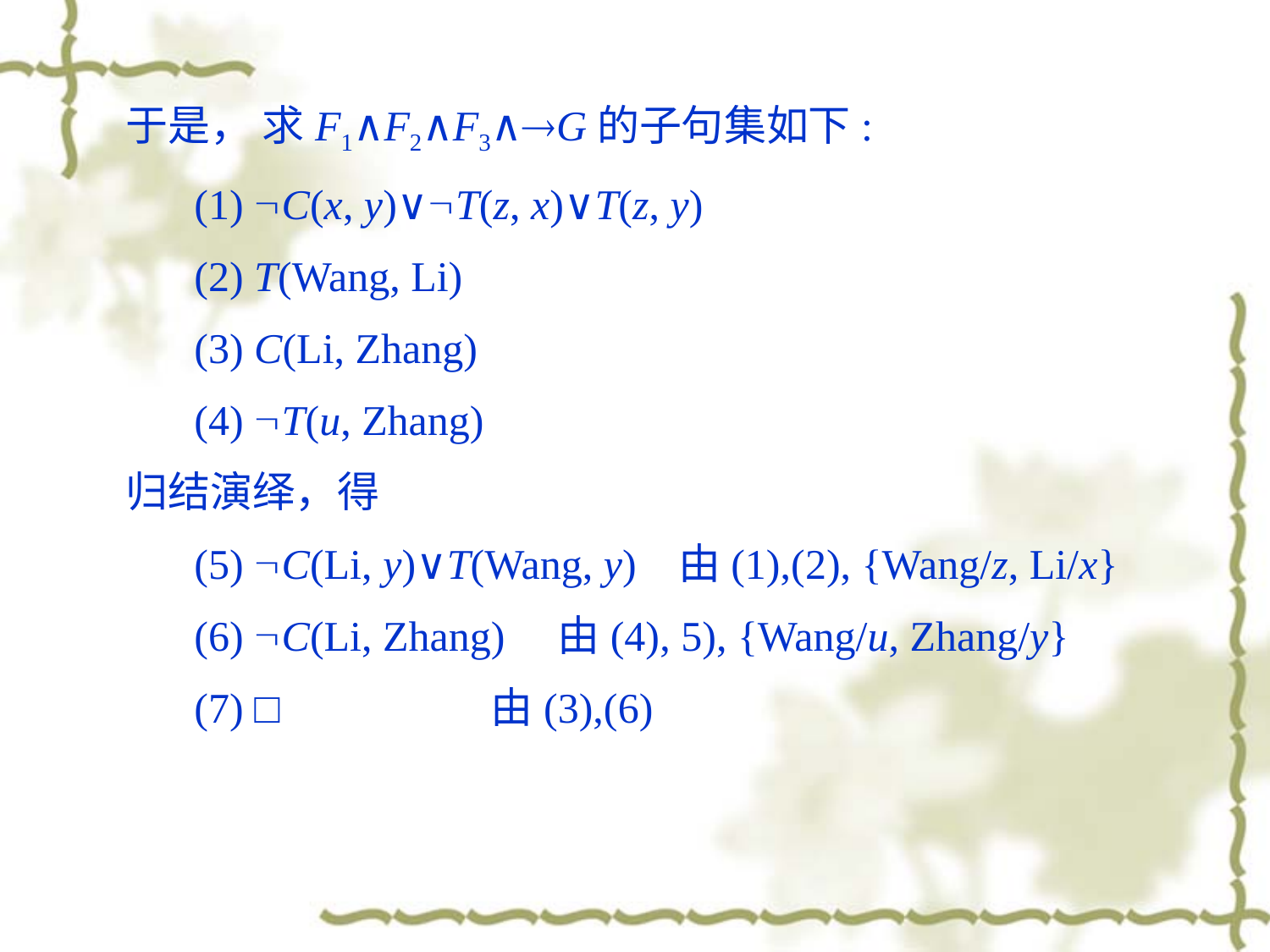

于是， 求F1∧F2∧F3∧→G的子句集如下:
           (1) ¬C(x, y)∨¬T(z, x)∨T(z, y)
           (2) T(Wang, Li)
           (3) C(Li, Zhang)
           (4) ¬T(u, Zhang)
    归结演绎，得
           (5) ¬C(Li, y)∨T(Wang, y)   由(1),(2), {Wang/z, Li/x}
           (6) ¬C(Li, Zhang)    由(4), 5), {Wang/u, Zhang/y}
           (7) □                   由(3),(6)